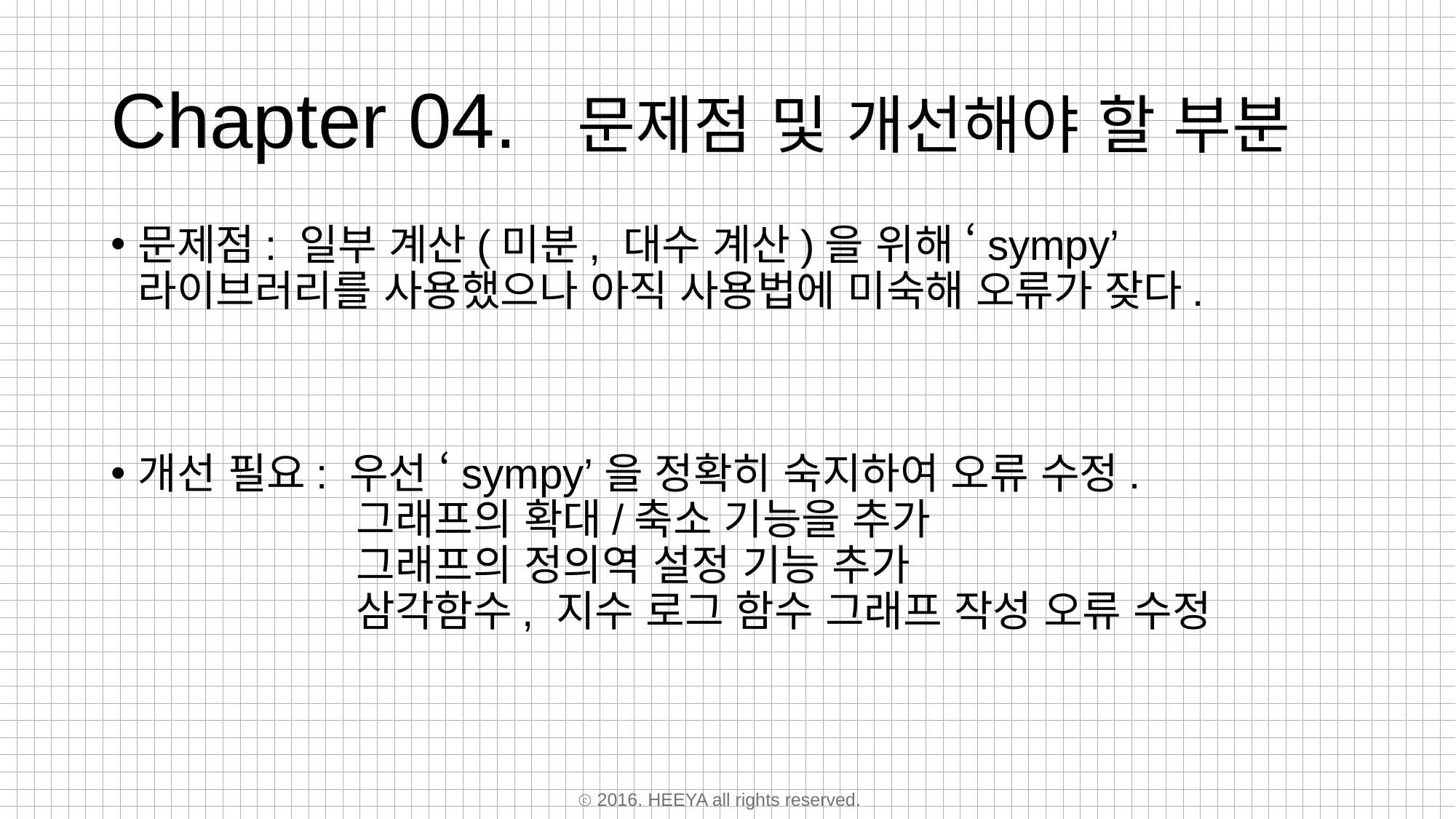

# Chapter 04.  문제점 및 개선해야 할 부분
문제점: 일부 계산(미분, 대수 계산)을 위해 ‘sympy’ 라이브러리를 사용했으나 아직 사용법에 미숙해 오류가 잦다.

개선 필요: 우선 ‘sympy’을 정확히 숙지하여 오류 수정.				그래프의 확대/축소 기능을 추가						그래프의 정의역 설정 기능 추가						삼각함수, 지수 로그 함수 그래프 작성 오류 수정